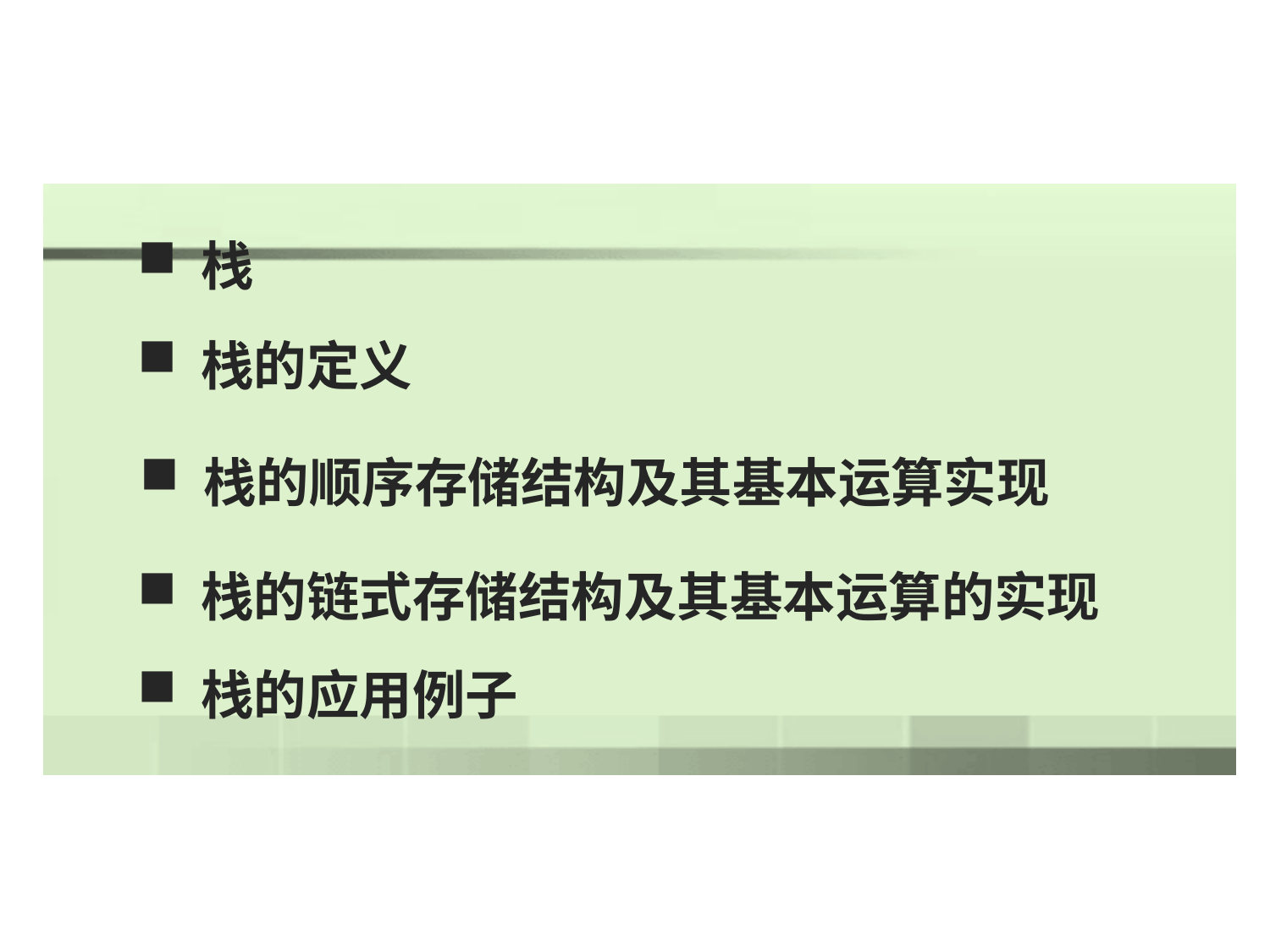

栈

栈的定义
栈的顺序存储结构及其基本运算实现
栈的链式存储结构及其基本运算的实现
栈的应用例子